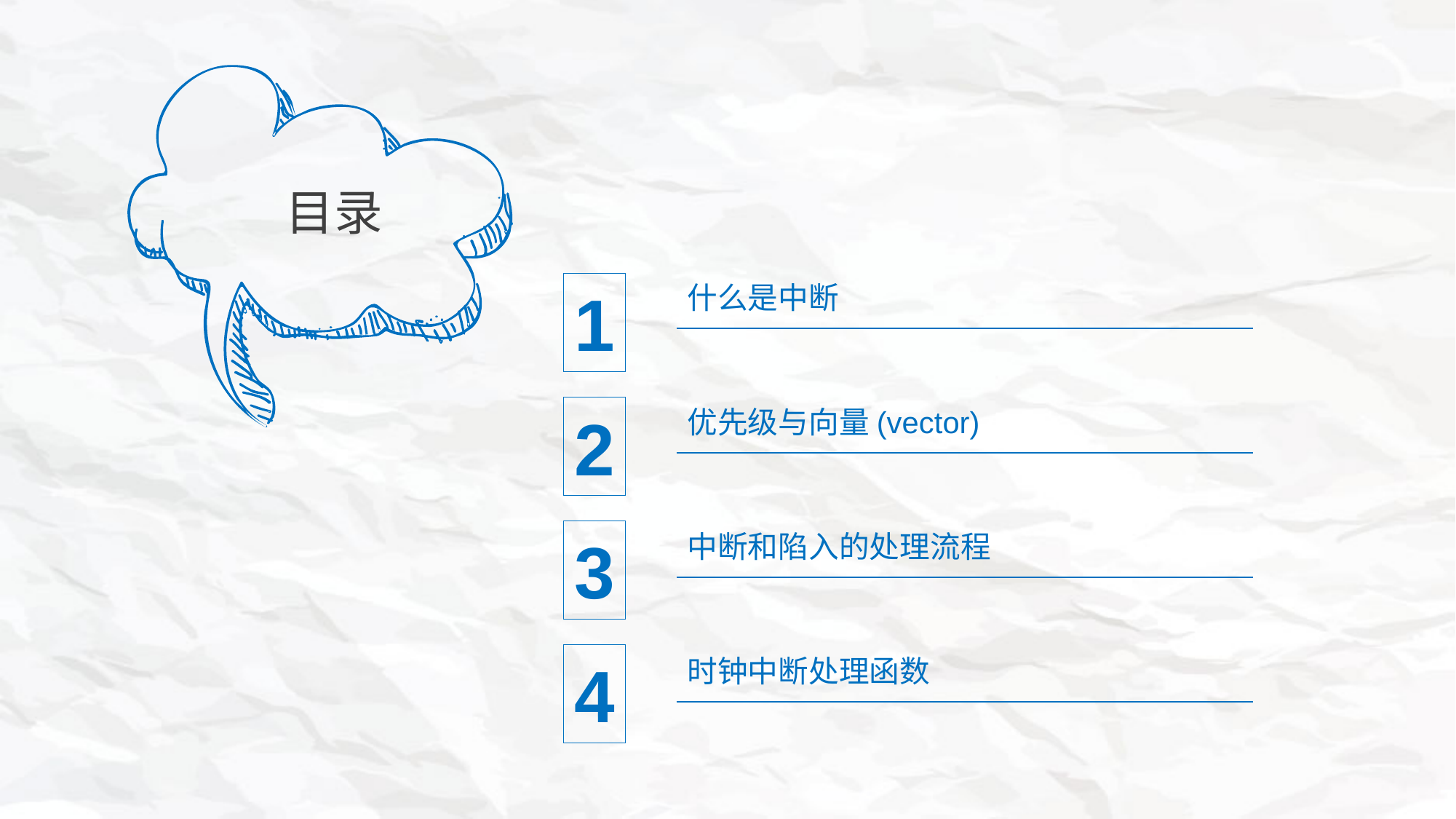

目录
什么是中断
1
2
优先级与向量(vector)
3
中断和陷入的处理流程
4
时钟中断处理函数